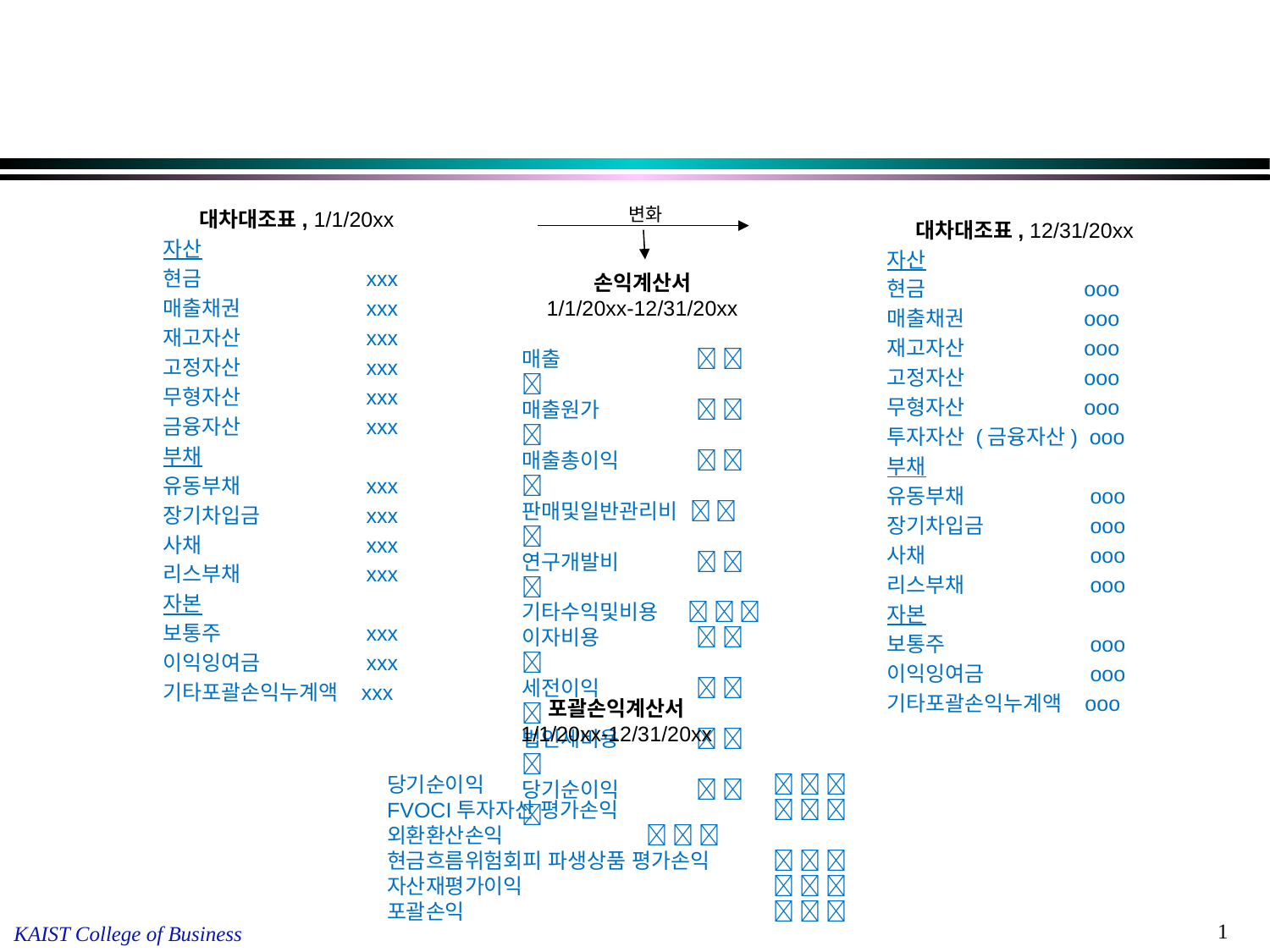

변화
대차대조표, 1/1/20xx
자산
현금	            xxx
매출채권	            xxx
재고자산	            xxx
고정자산	            xxx
무형자산	            xxx
금융자산	            xxx
부채
유동부채	            xxx
장기차입금	            xxx
사채	            xxx
리스부채	            xxx
자본
보통주	            xxx
이익잉여금	            xxx
기타포괄손익누계액   xxx
대차대조표, 12/31/20xx
자산
현금 	           ooo
매출채권 	           ooo
재고자산 	           ooo
고정자산 	           ooo
무형자산 	           ooo
투자자산 (금융자산)  ooo
부채
유동부채 	            ooo
장기차입금 	            ooo
사채 	            ooo
리스부채 	            ooo
자본
보통주 	            ooo
이익잉여금 	            ooo
기타포괄손익누계액   ooo
손익계산서
1/1/20xx-12/31/20xx

매출	        Δ Δ Δ
매출원가	        Δ Δ Δ
매출총이익	        Δ Δ Δ
판매및일반관리비  Δ Δ Δ
연구개발비	        Δ Δ Δ
기타수익및비용     Δ Δ Δ
이자비용	        Δ Δ Δ
세전이익	        Δ Δ Δ
법인세비용	        Δ Δ Δ
당기순이익	        Δ Δ Δ

포괄손익계산서
1/1/20xx-12/31/20xx

당기순이익			 Δ Δ Δ
FVOCI투자자산 평가손익		 Θ Θ Θ
외환환산손익		 Θ Θ Θ
현금흐름위험회피 파생상품 평가손익	 Θ Θ Θ
자산재평가이익		 Θ Θ Θ
포괄손익			 Θ Θ Θ